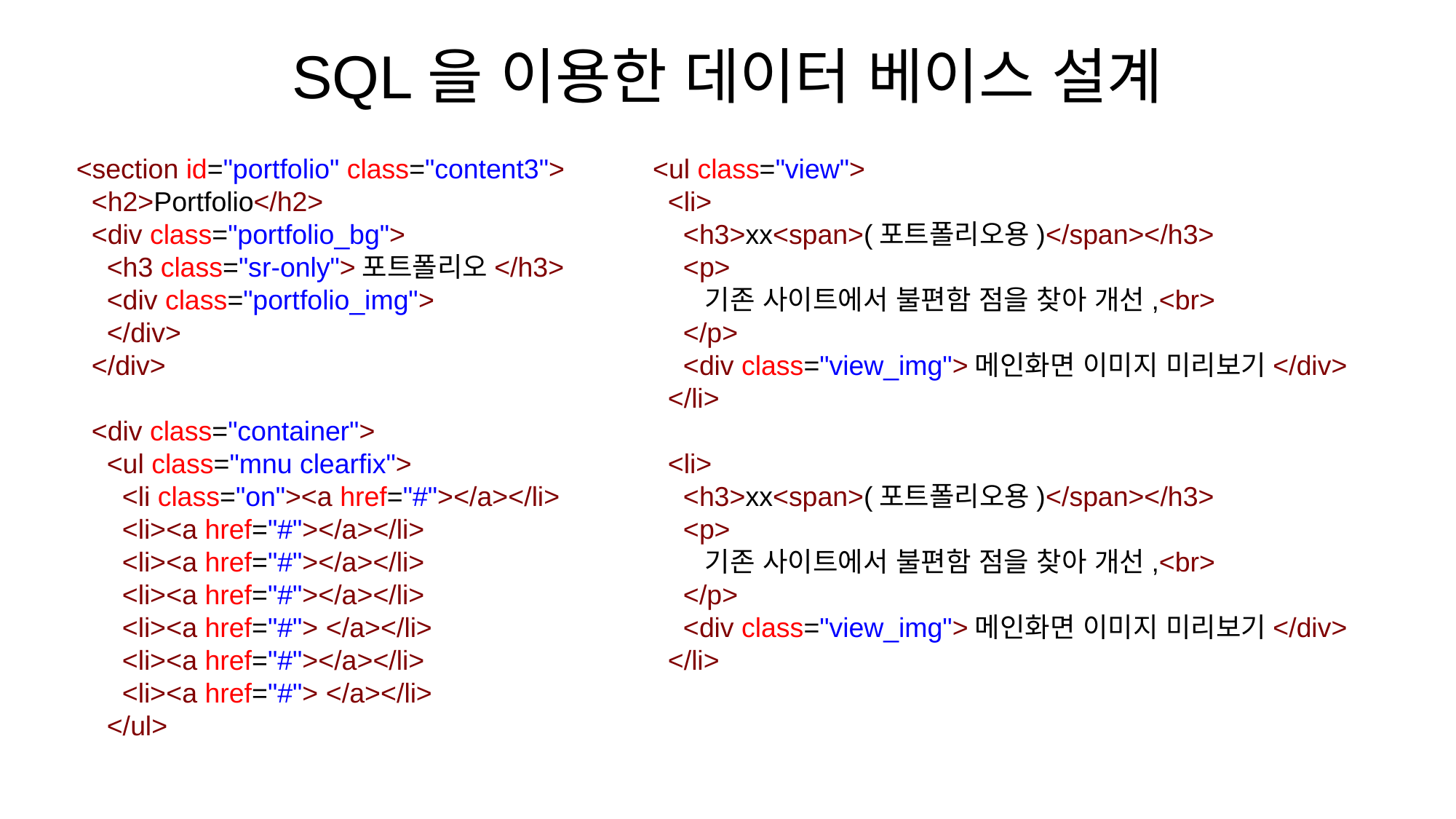

# SQL을 이용한 데이터 베이스 설계
      <section id="portfolio" class="content3">
        <h2>Portfolio</h2>
        <div class="portfolio_bg">
          <h3 class="sr-only">포트폴리오</h3>
          <div class="portfolio_img">
          </div>
        </div>

        <div class="container">
          <ul class="mnu clearfix">
            <li class="on"><a href="#"></a></li>
            <li><a href="#"></a></li>
            <li><a href="#"></a></li>
            <li><a href="#"></a></li>
            <li><a href="#"> </a></li>
            <li><a href="#"></a></li>
            <li><a href="#"> </a></li>
          </ul>
          <ul class="view">
            <li>
              <h3>xx<span>(포트폴리오용)</span></h3>
              <p>
                기존 사이트에서 불편함 점을 찾아 개선,<br>
              </p>
              <div class="view_img">메인화면 이미지 미리보기</div>
            </li>

            <li>
              <h3>xx<span>(포트폴리오용)</span></h3>
              <p>
                기존 사이트에서 불편함 점을 찾아 개선,<br>
              </p>
              <div class="view_img">메인화면 이미지 미리보기</div>
            </li>